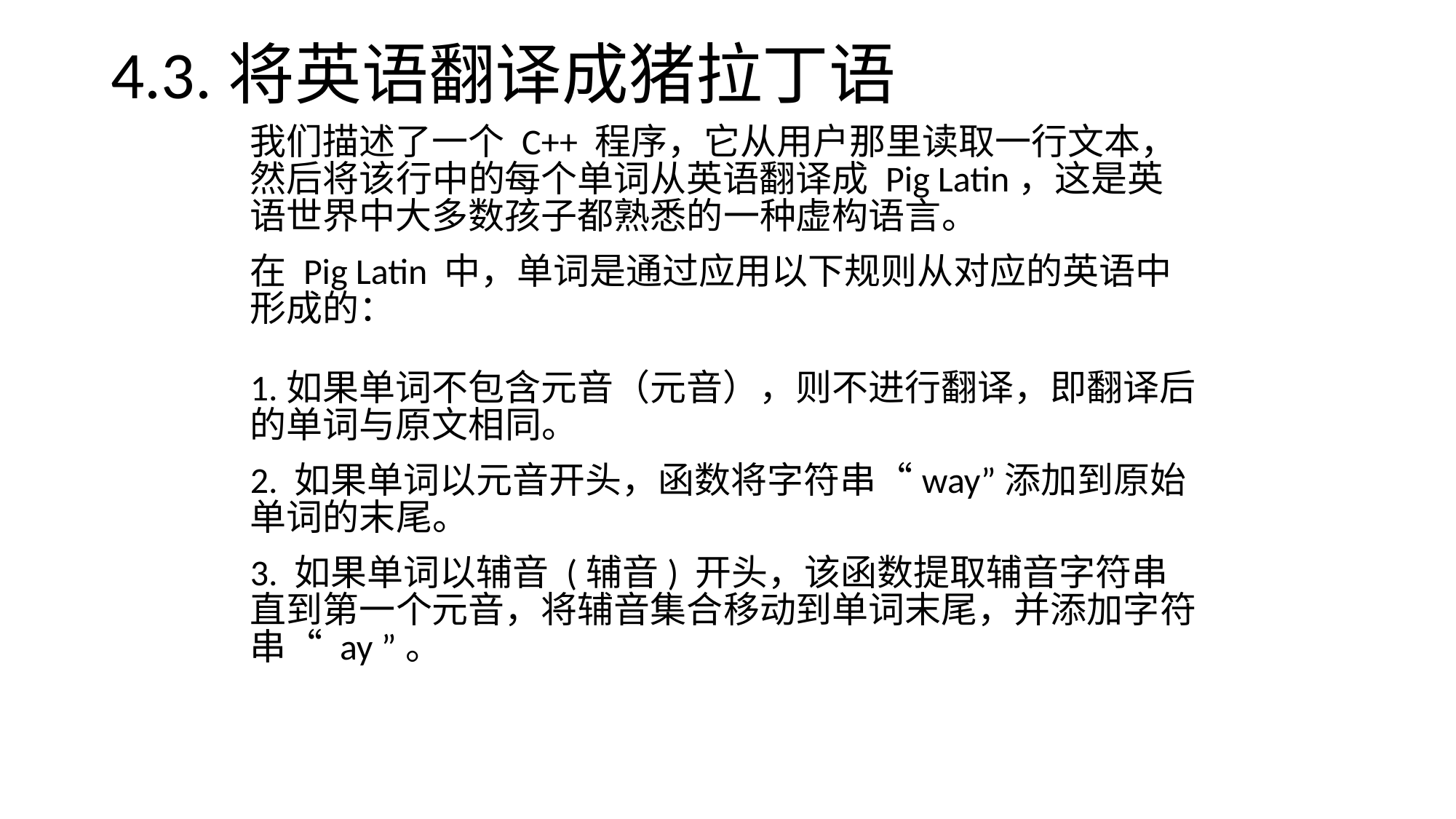

4.3.将英语翻译成猪拉丁语
我们描述了一个 C++ 程序，它从用户那里读取一行文本，然后将该行中的每个单词从英语翻译成 Pig Latin，这是英语世界中大多数孩子都熟悉的一种虚构语言。
在 Pig Latin 中，单词是通过应用以下规则从对应的英语中形成的：

1.如果单词不包含元音（元音），则不进行翻译，即翻译后的单词与原文相同。
2. 如果单词以元音开头，函数将字符串“way”添加到原始单词的末尾。
3. 如果单词以辅音 (辅音) 开头，该函数提取辅音字符串直到第一个元音，将辅音集合移动到单词末尾，并添加字符串“ ay ”。